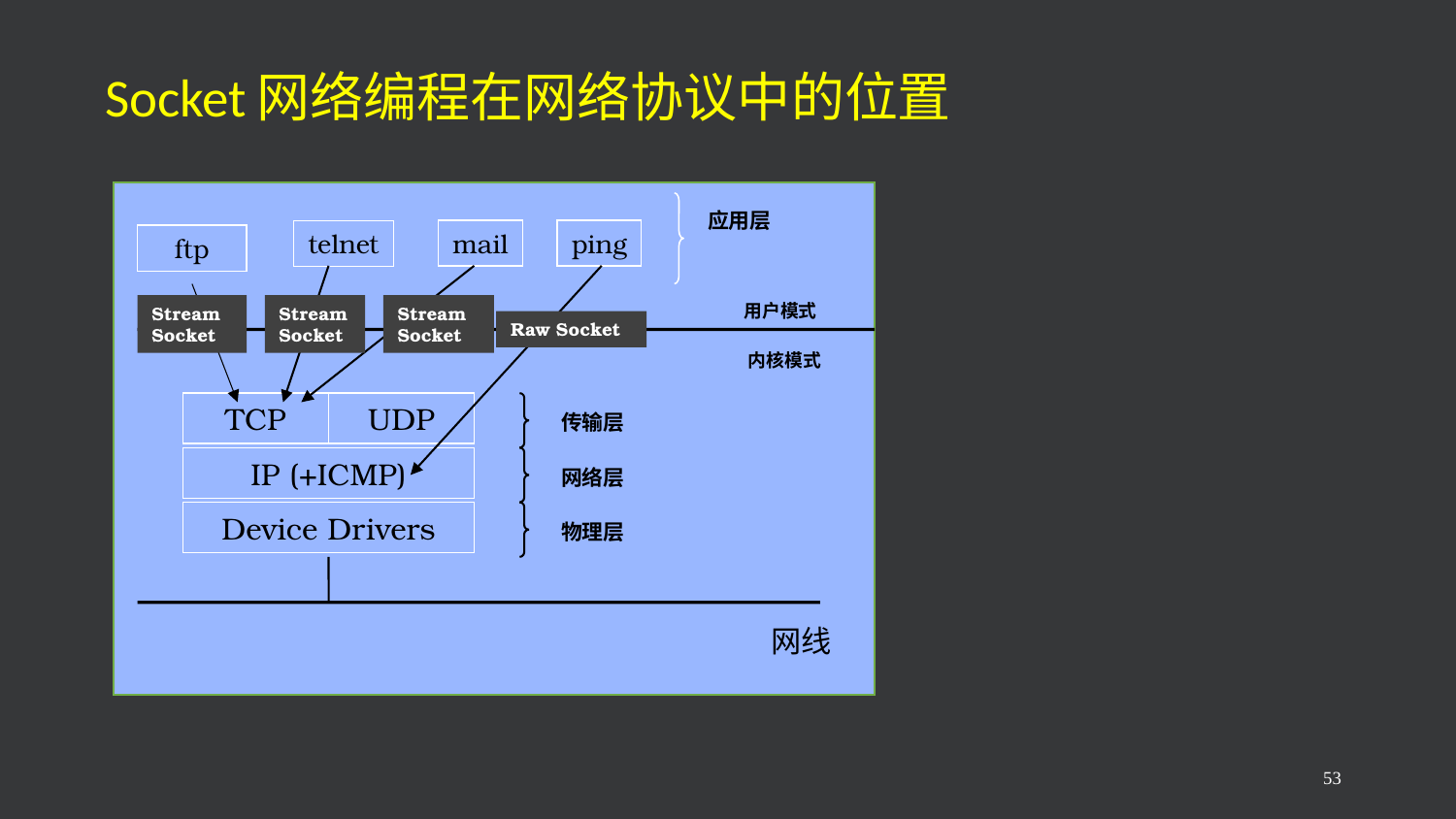

# Socket网络编程在网络协议中的位置

应用层
mail
ping
telnet
ftp

用户模式
Stream
Socket
Stream
Socket
Stream
Socket
Raw Socket

内核模式

TCP
UDP
传输层

IP (+ICMP)
网络层

Device Drivers
物理层

网线
53